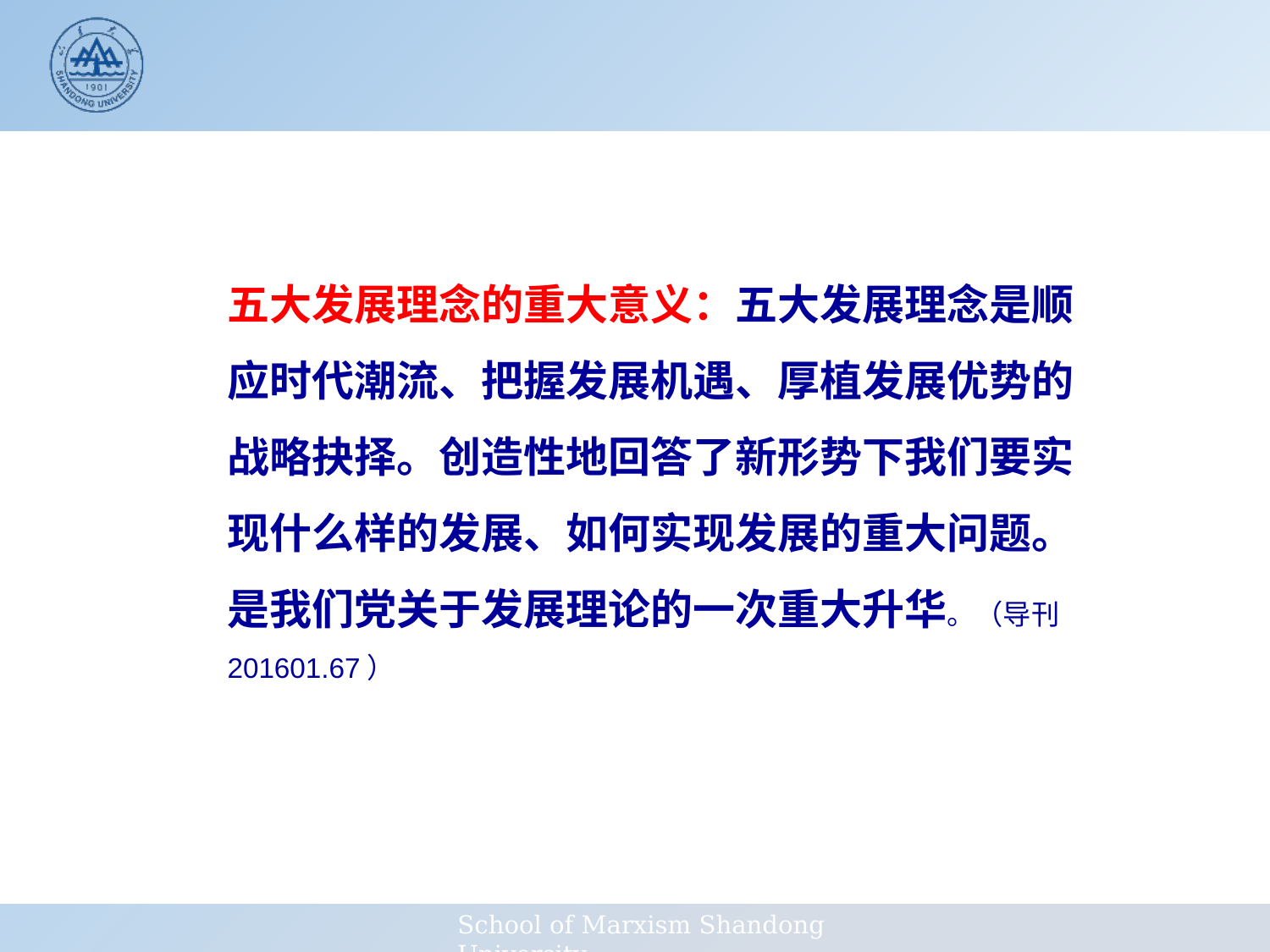

五大发展理念的重大意义：五大发展理念是顺应时代潮流、把握发展机遇、厚植发展优势的战略抉择。创造性地回答了新形势下我们要实现什么样的发展、如何实现发展的重大问题。是我们党关于发展理论的一次重大升华。（导刊201601.67）